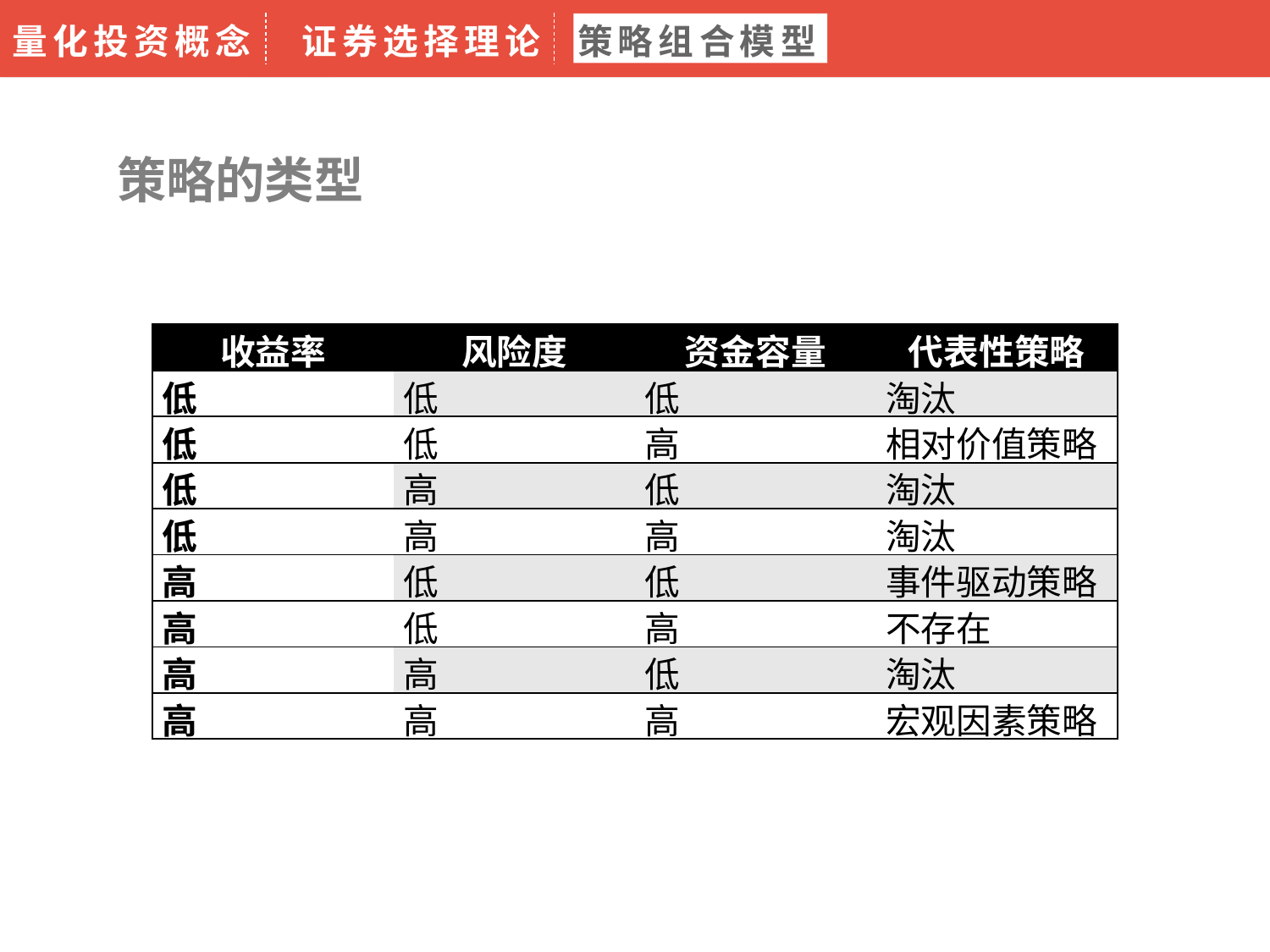

量化投资概念
证券选择理论
策略组合模型

策略的类型
| 收益率 | 风险度 | 资金容量 | 代表性策略 |
| --- | --- | --- | --- |
| 低 | 低 | 低 | 淘汰 |
| 低 | 低 | 高 | 相对价值策略 |
| 低 | 高 | 低 | 淘汰 |
| 低 | 高 | 高 | 淘汰 |
| 高 | 低 | 低 | 事件驱动策略 |
| 高 | 低 | 高 | 不存在 |
| 高 | 高 | 低 | 淘汰 |
| 高 | 高 | 高 | 宏观因素策略 |